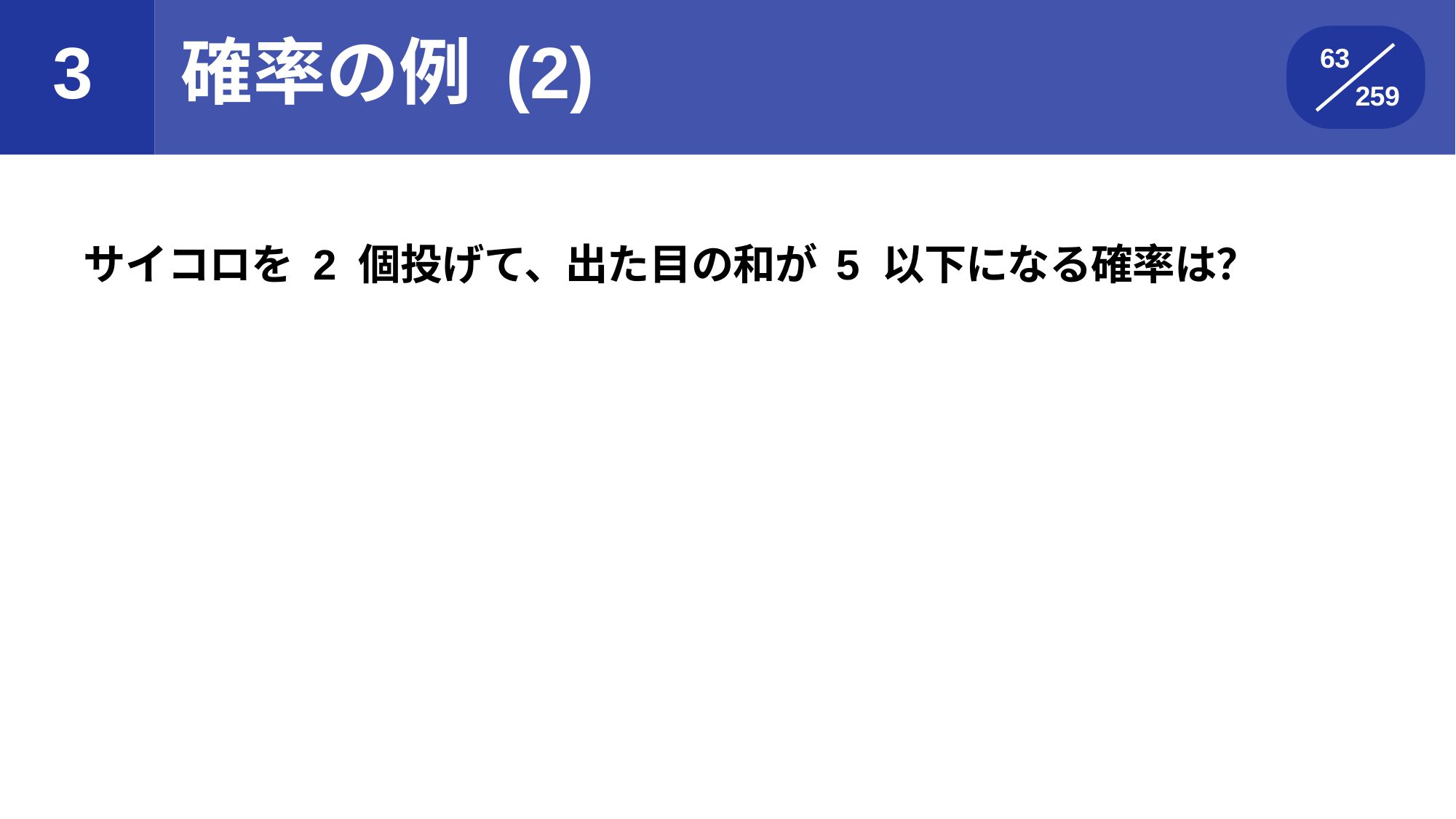

3	確率の例 (2)
63
259
サイコロを 2 個投げて、出た目の和が 5 以下になる確率は？